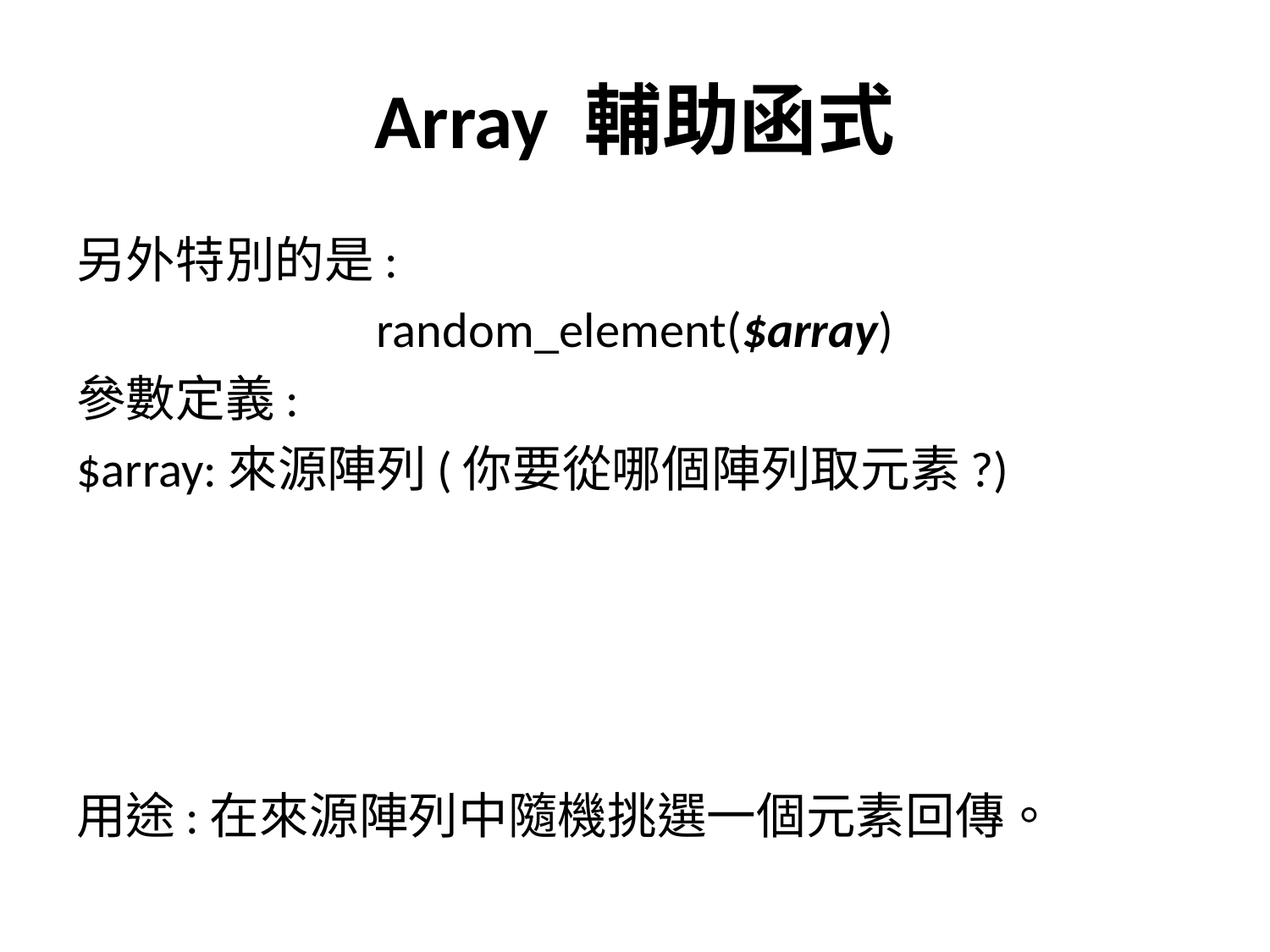

# Array 輔助函式
另外特別的是:
random_element($array)
參數定義:
$array:來源陣列(你要從哪個陣列取元素?)

用途:在來源陣列中隨機挑選一個元素回傳。